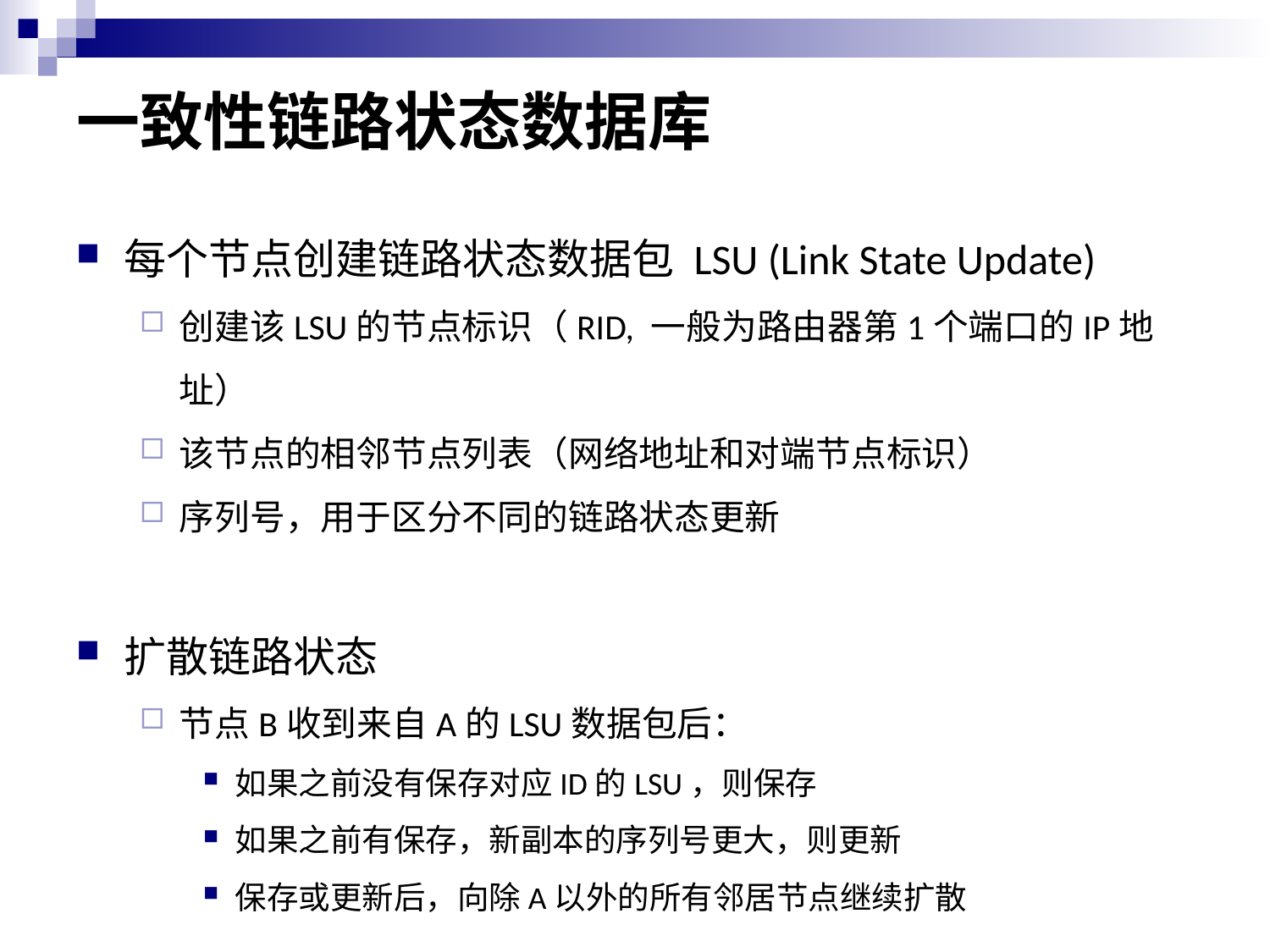

# 一致性链路状态数据库
每个节点创建链路状态数据包 LSU (Link State Update)
创建该LSU的节点标识（RID, 一般为路由器第1个端口的IP地址）
该节点的相邻节点列表（网络地址和对端节点标识）
序列号，用于区分不同的链路状态更新

扩散链路状态
节点B收到来自A的LSU数据包后：
如果之前没有保存对应ID的LSU，则保存
如果之前有保存，新副本的序列号更大，则更新
保存或更新后，向除A以外的所有邻居节点继续扩散

5